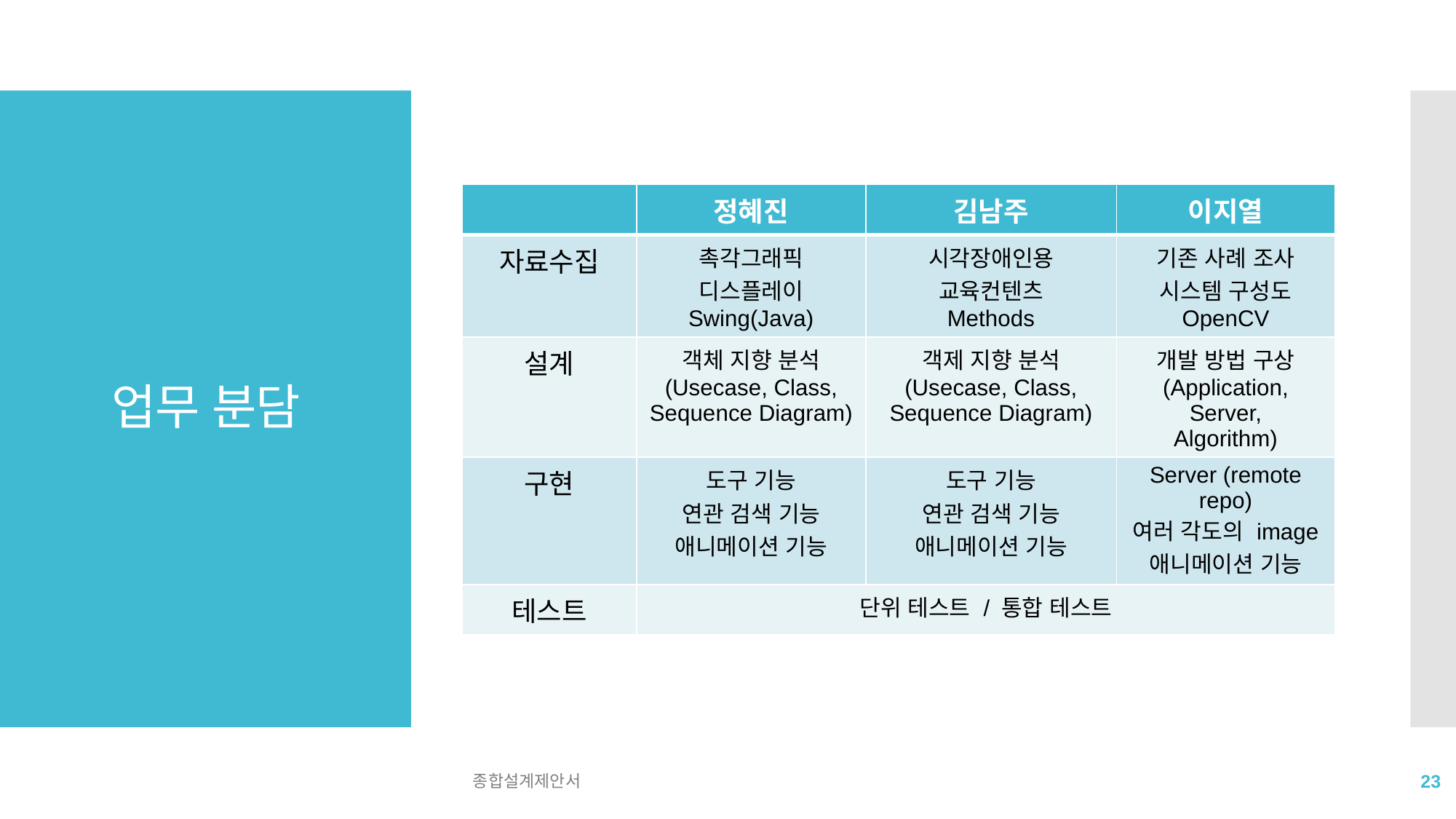

# 업무 분담
|  | 정혜진 | 김남주 | 이지열 |
| --- | --- | --- | --- |
| 자료수집 | 촉각그래픽 디스플레이 Swing(Java) | 시각장애인용 교육컨텐츠 Methods | 기존 사례 조사 시스템 구성도 OpenCV |
| 설계 | 객체 지향 분석 (Usecase, Class, Sequence Diagram) | 객제 지향 분석 (Usecase, Class, Sequence Diagram) | 개발 방법 구상 (Application, Server, Algorithm) |
| 구현 | 도구 기능 연관 검색 기능 애니메이션 기능 | 도구 기능 연관 검색 기능 애니메이션 기능 | Server (remote repo) 여러 각도의 image 애니메이션 기능 |
| 테스트 | 단위 테스트 / 통합 테스트 |  |  |
종합설계제안서
23